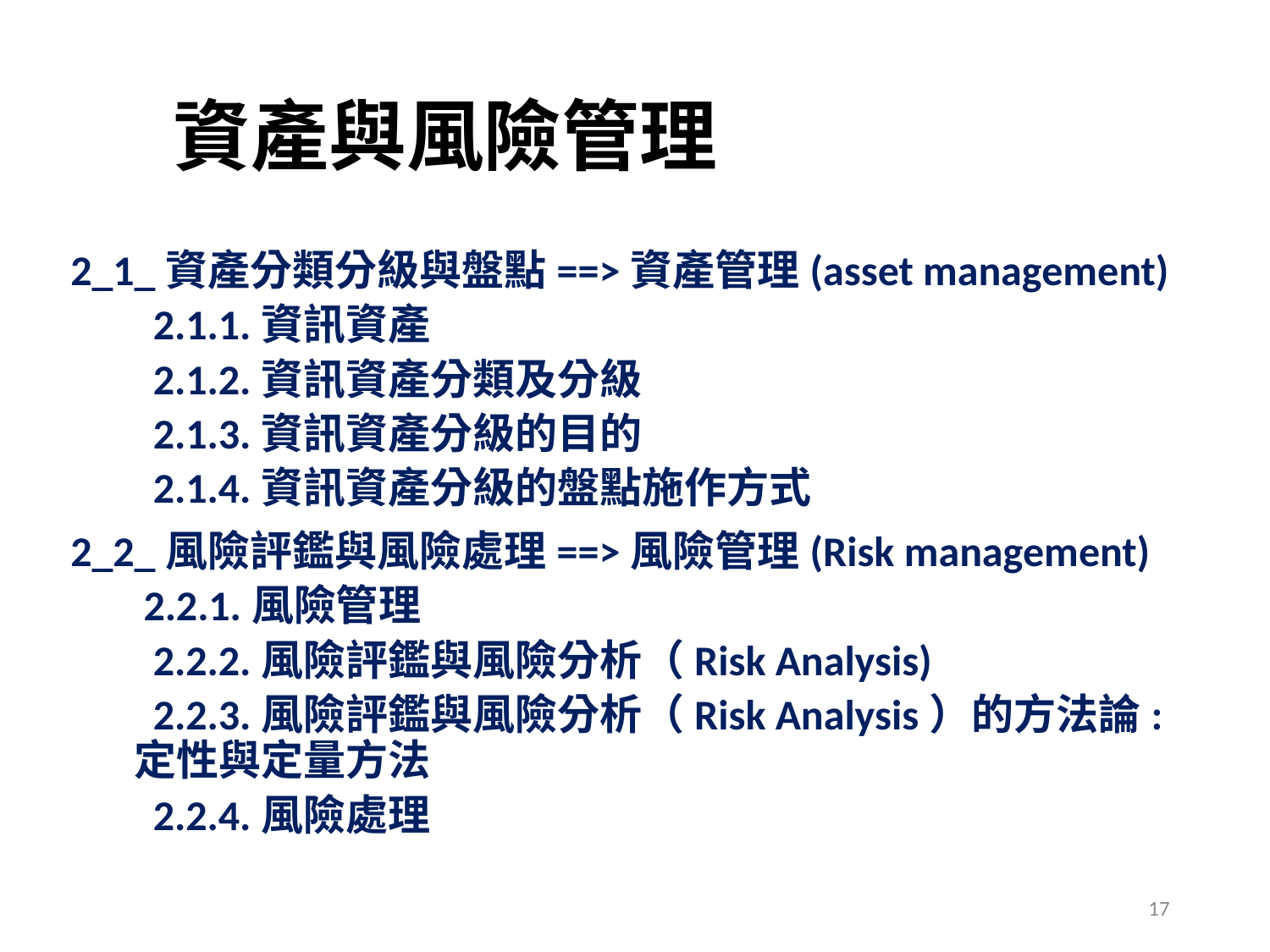

資產與風險管理
2_1_資產分類分級與盤點==>資產管理(asset management)
  2.1.1.資訊資產
  2.1.2.資訊資產分類及分級
  2.1.3.資訊資產分級的目的
  2.1.4.資訊資產分級的盤點施作方式
2_2_風險評鑑與風險處理==>風險管理(Risk management)
 2.2.1.風險管理
  2.2.2.風險評鑑與風險分析（Risk Analysis)
  2.2.3.風險評鑑與風險分析（Risk Analysis）的方法論:           定性與定量方法
  2.2.4.風險處理
17